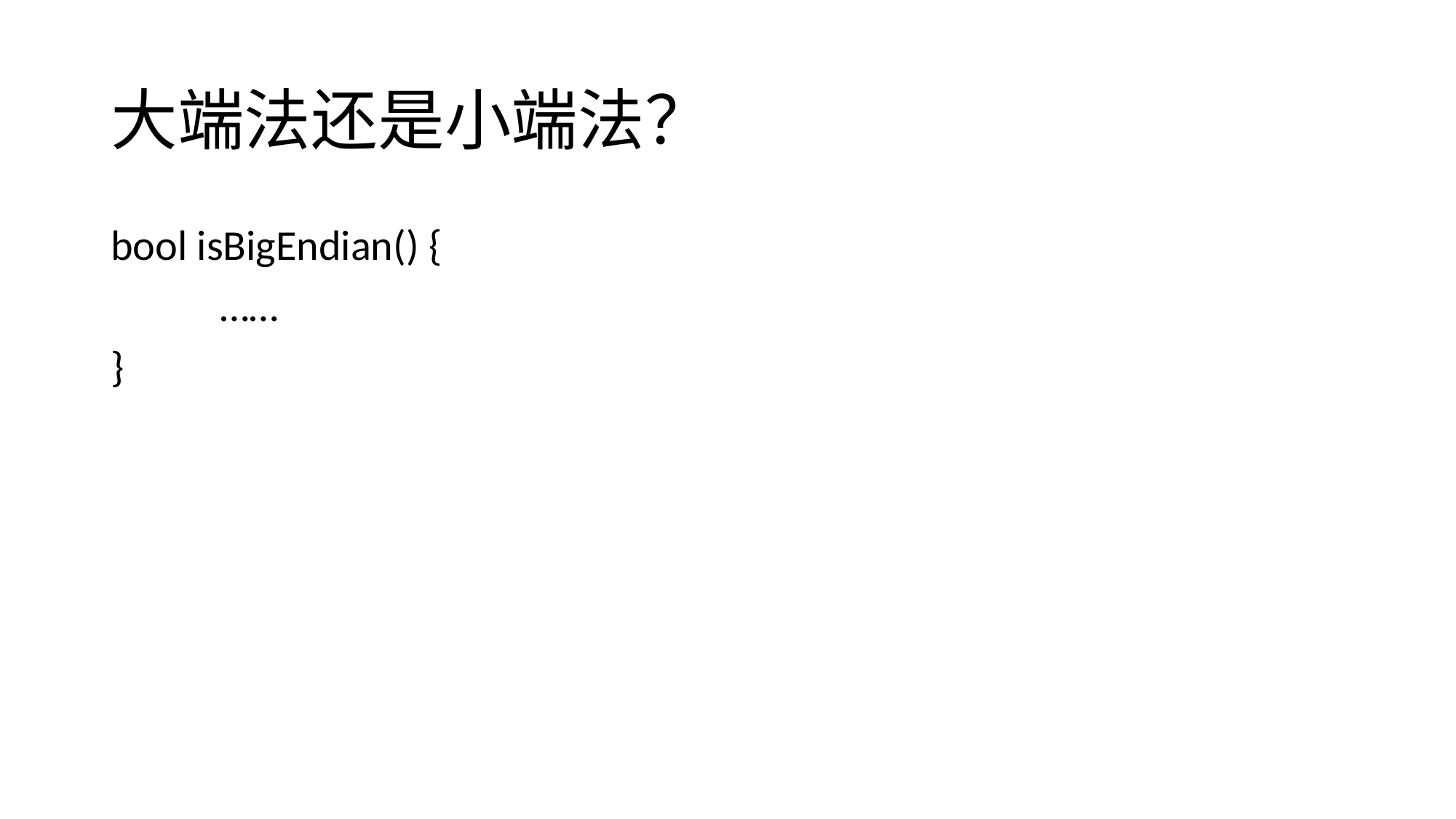

# 大端法还是小端法？
bool isBigEndian() {
	……
}